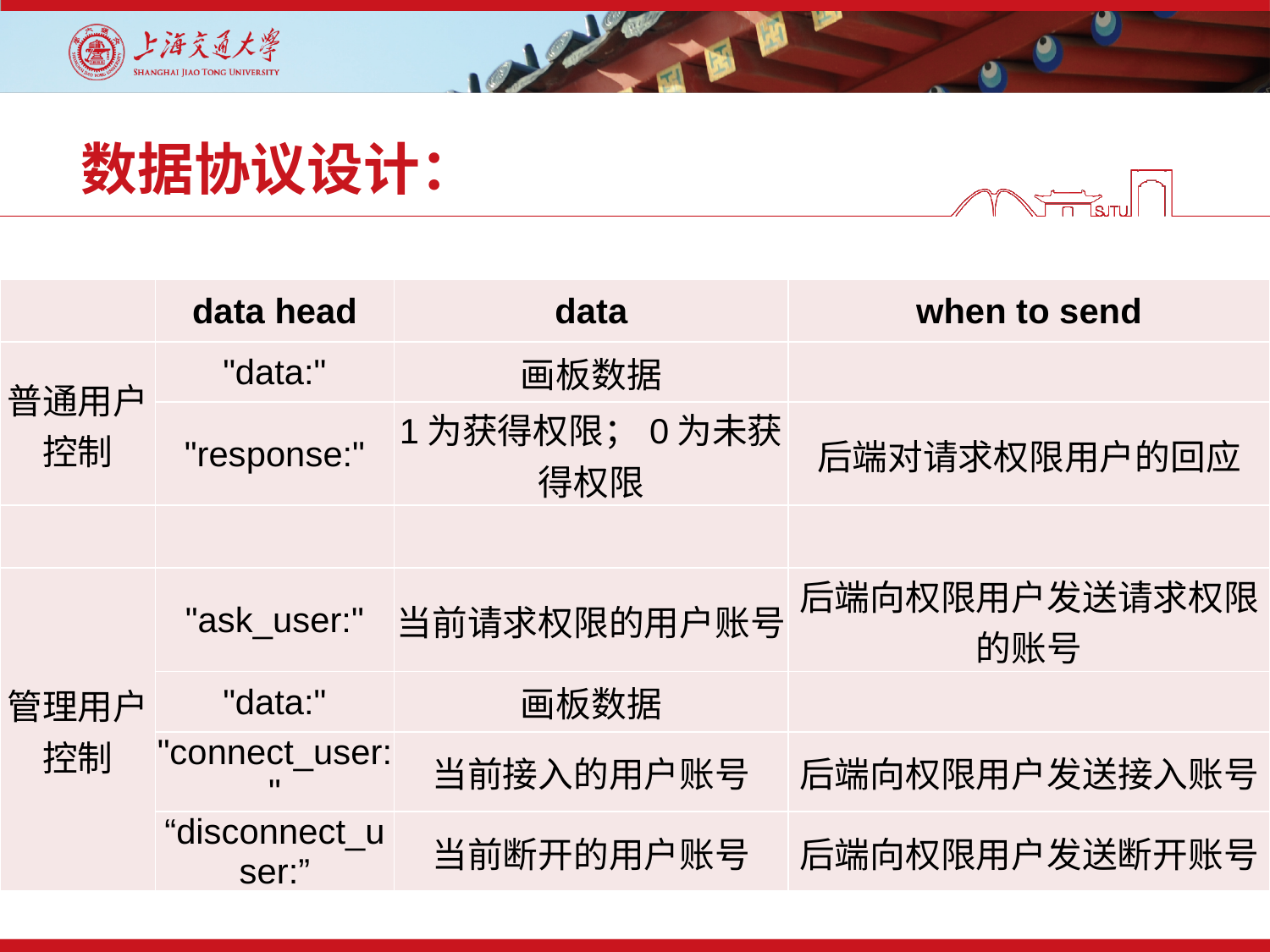

# 数据协议设计：
|  | data head | data | when to send |
| --- | --- | --- | --- |
| 普通用户控制 | "data:" | 画板数据 |  |
|  | "response:" | 1为获得权限；0为未获得权限 | 后端对请求权限用户的回应 |
|  |  |  |  |
| 管理用户控制 | "ask\_user:" | 当前请求权限的用户账号 | 后端向权限用户发送请求权限的账号 |
|  | "data:" | 画板数据 |  |
|  | "connect\_user:" | 当前接入的用户账号 | 后端向权限用户发送接入账号 |
|  | “disconnect\_user:” | 当前断开的用户账号 | 后端向权限用户发送断开账号 |